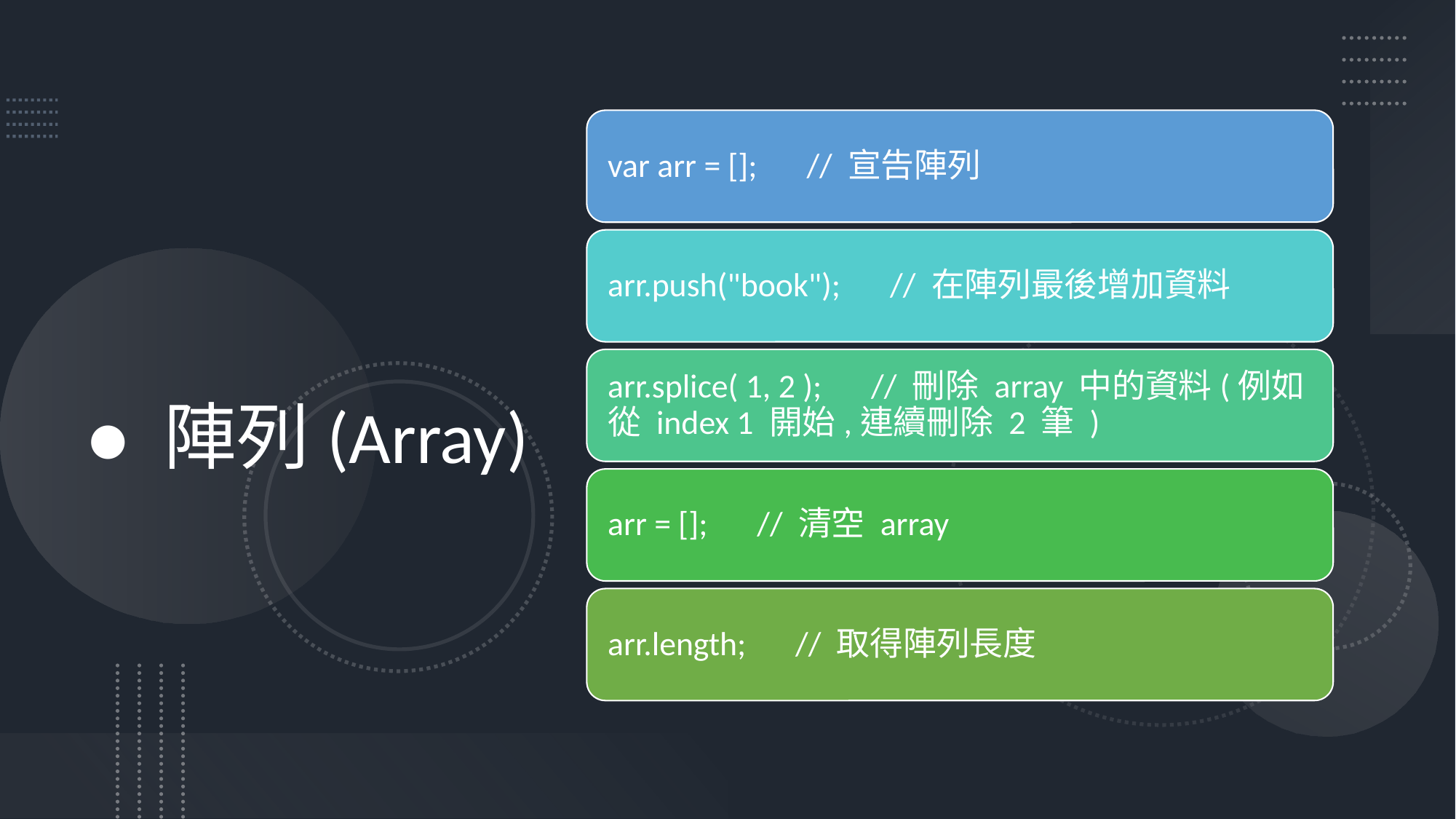

# ● 陣列(Array)
var arr = [];　// 宣告陣列
arr.push("book");　// 在陣列最後增加資料
arr.splice( 1, 2 );　// 刪除 array 中的資料(例如從 index 1 開始,連續刪除 2 筆 )
arr = [];　// 清空 array
arr.length;　// 取得陣列長度